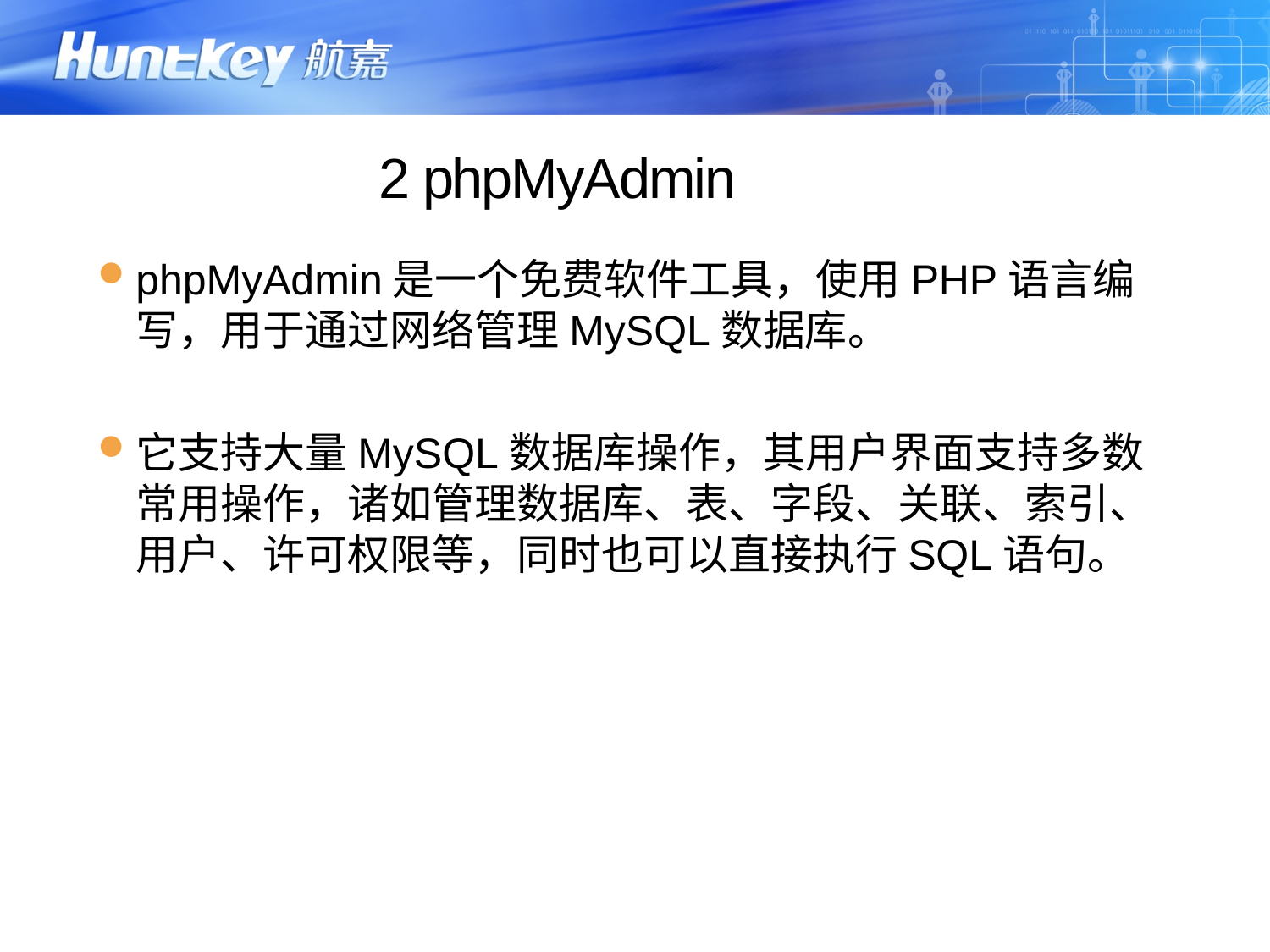

# 2 phpMyAdmin
phpMyAdmin是一个免费软件工具，使用PHP语言编写，用于通过网络管理MySQL数据库。

它支持大量MySQL数据库操作，其用户界面支持多数常用操作，诸如管理数据库、表、字段、关联、索引、用户、许可权限等，同时也可以直接执行SQL语句。